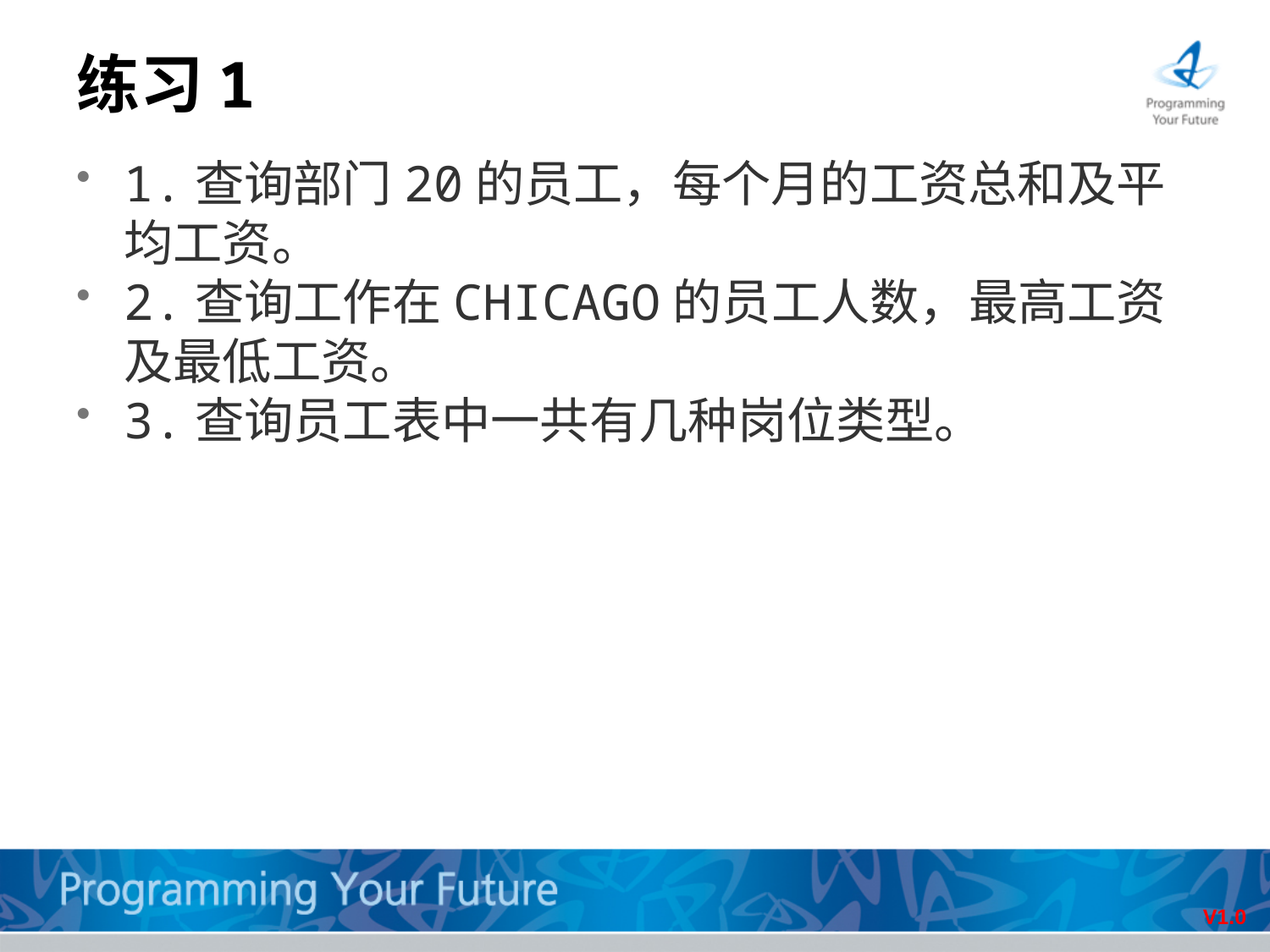

# 练习1
1.查询部门20的员工，每个月的工资总和及平均工资。
2.查询工作在CHICAGO的员工人数，最高工资及最低工资。
3.查询员工表中一共有几种岗位类型。